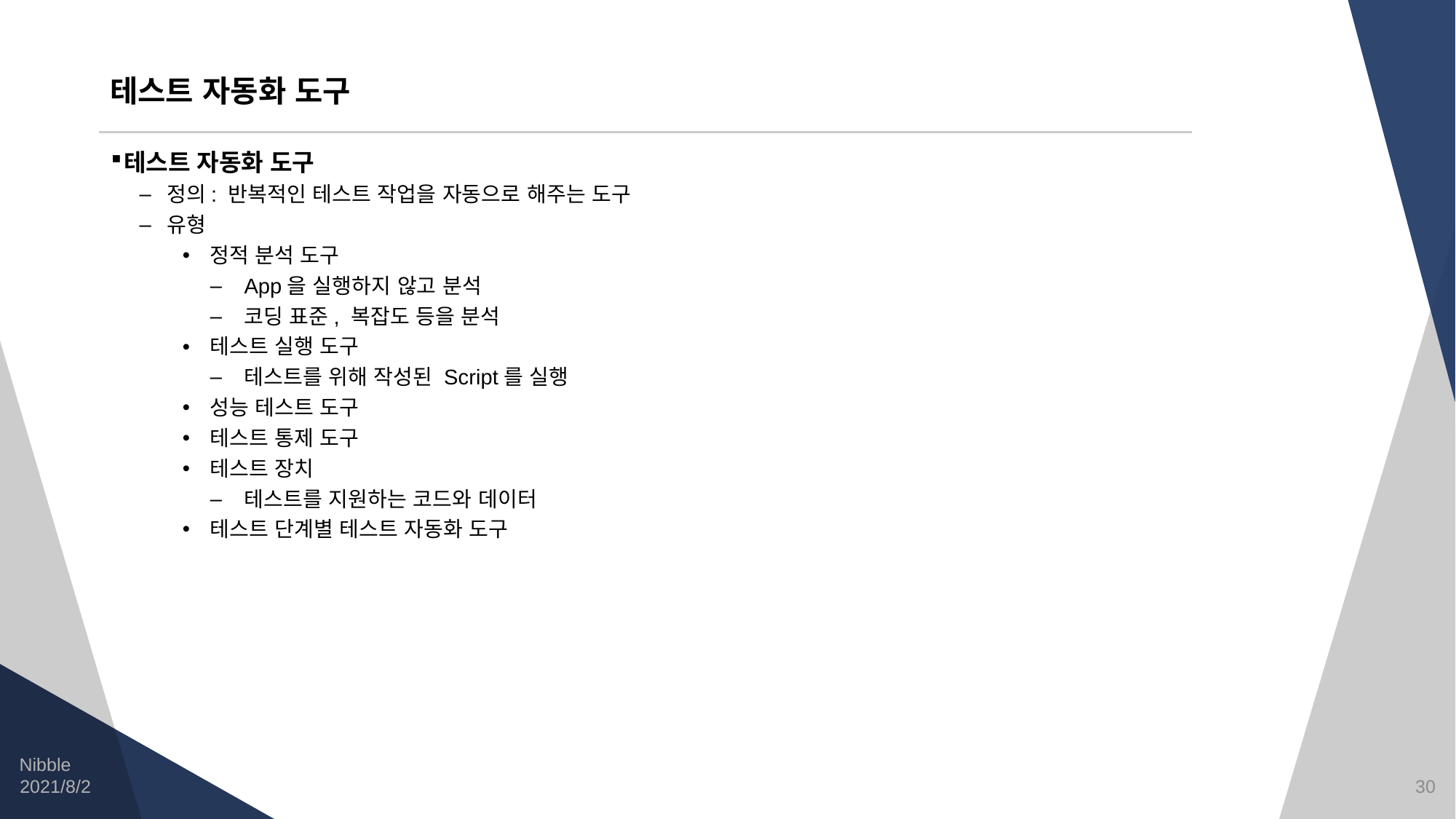

# 테스트 자동화 도구

테스트 자동화 도구
정의: 반복적인 테스트 작업을 자동으로 해주는 도구
유형
정적 분석 도구
App을 실행하지 않고 분석
코딩 표준, 복잡도 등을 분석
테스트 실행 도구
테스트를 위해 작성된 Script를 실행
성능 테스트 도구
테스트 통제 도구
테스트 장치
테스트를 지원하는 코드와 데이터
테스트 단계별 테스트 자동화 도구

Nibble
2021/8/2
30